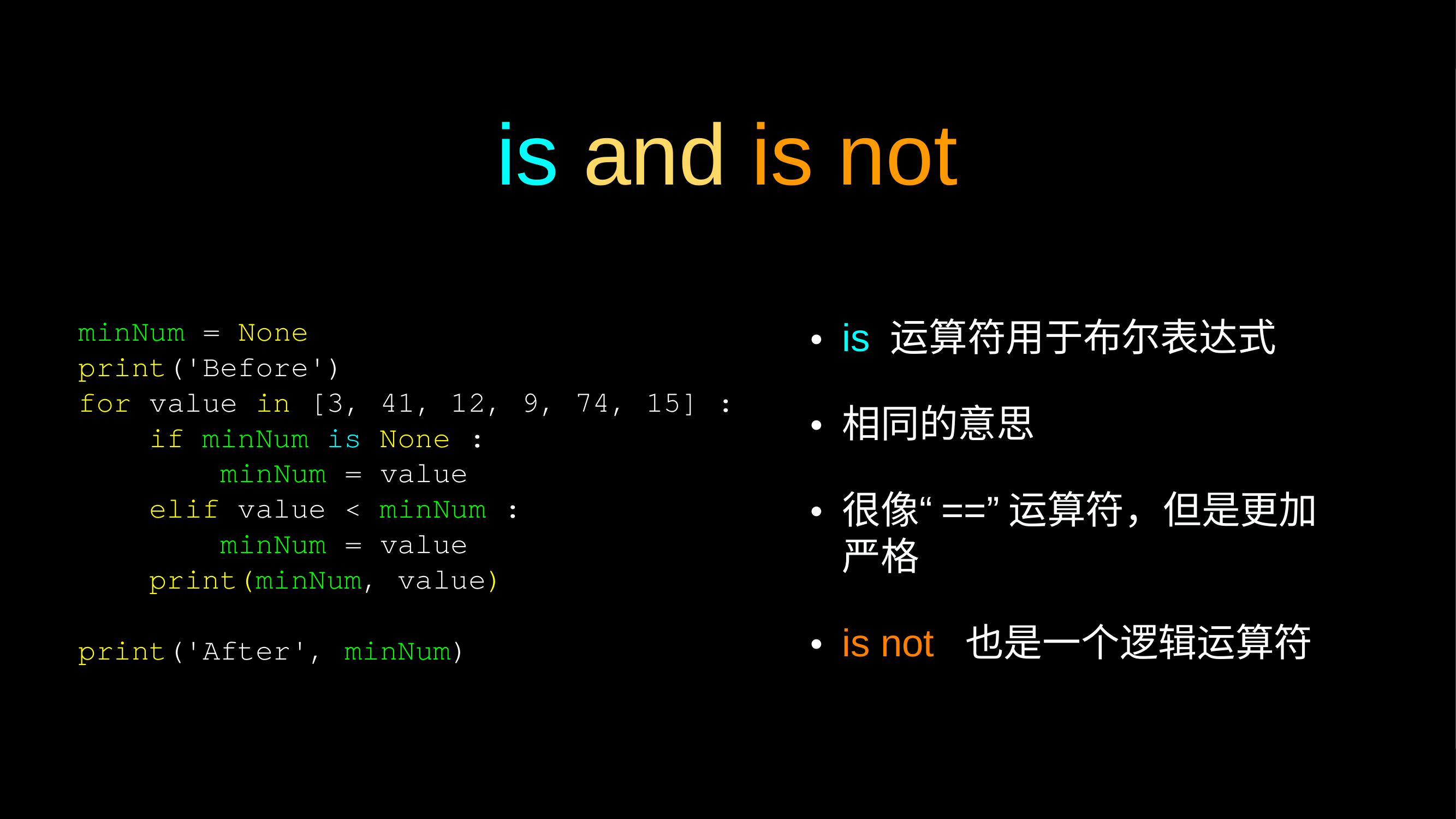

# is and is not
is 运算符用于布尔表达式
相同的意思
很像“==”运算符，但是更加严格
is not  也是一个逻辑运算符
minNum = None
print('Before')
for value in [3, 41, 12, 9, 74, 15] :
    if minNum is None :
        minNum = value
    elif value < minNum :
        minNum = value
    print(minNum, value)

print('After', minNum)